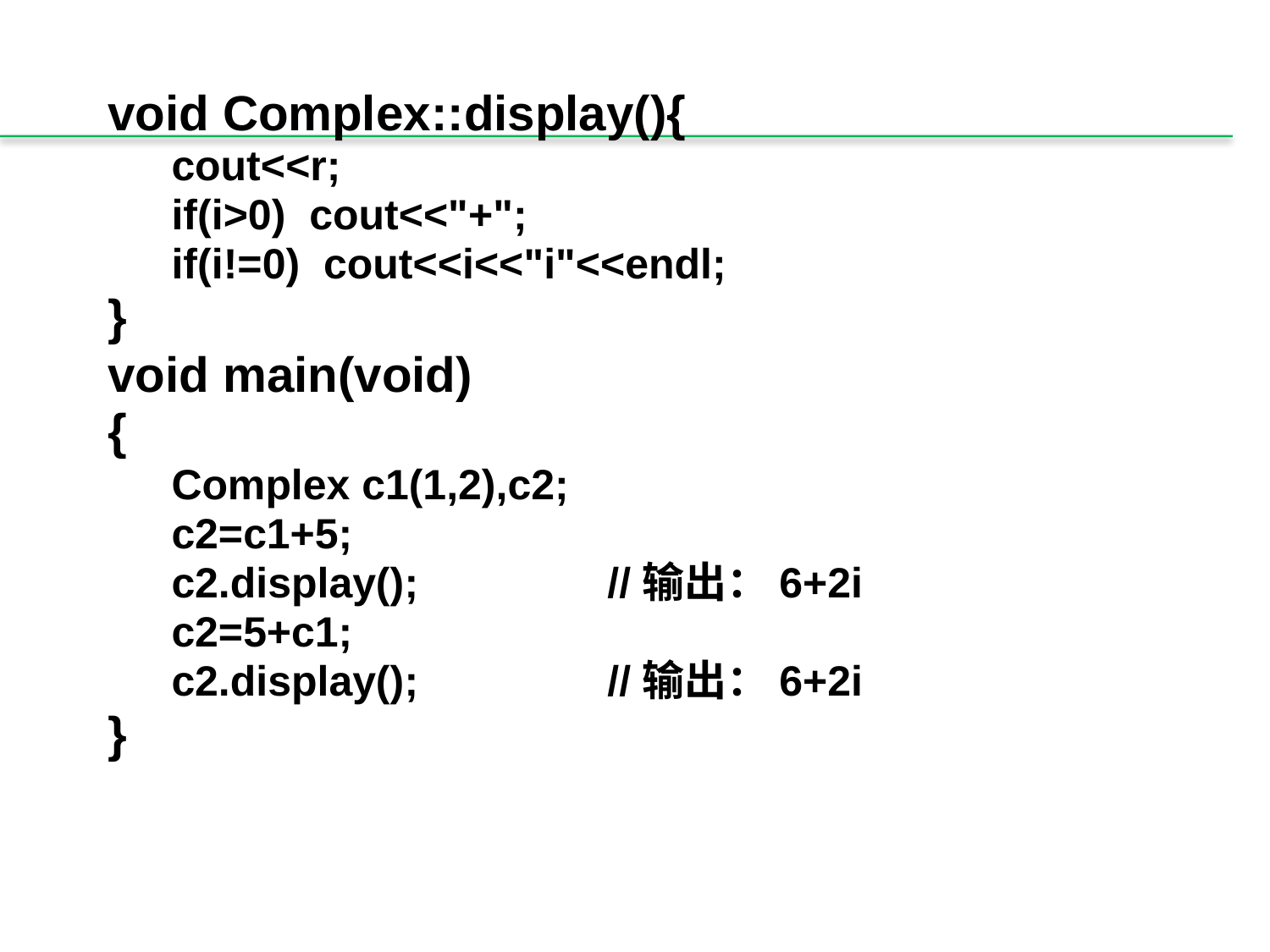

void Complex::display(){
cout<<r;
if(i>0)  cout<<"+";
if(i!=0)  cout<<i<<"i"<<endl;
}
void main(void)
{
Complex c1(1,2),c2;
c2=c1+5;
c2.display();                //输出：6+2i
c2=5+c1;
c2.display();                //输出：6+2i
}